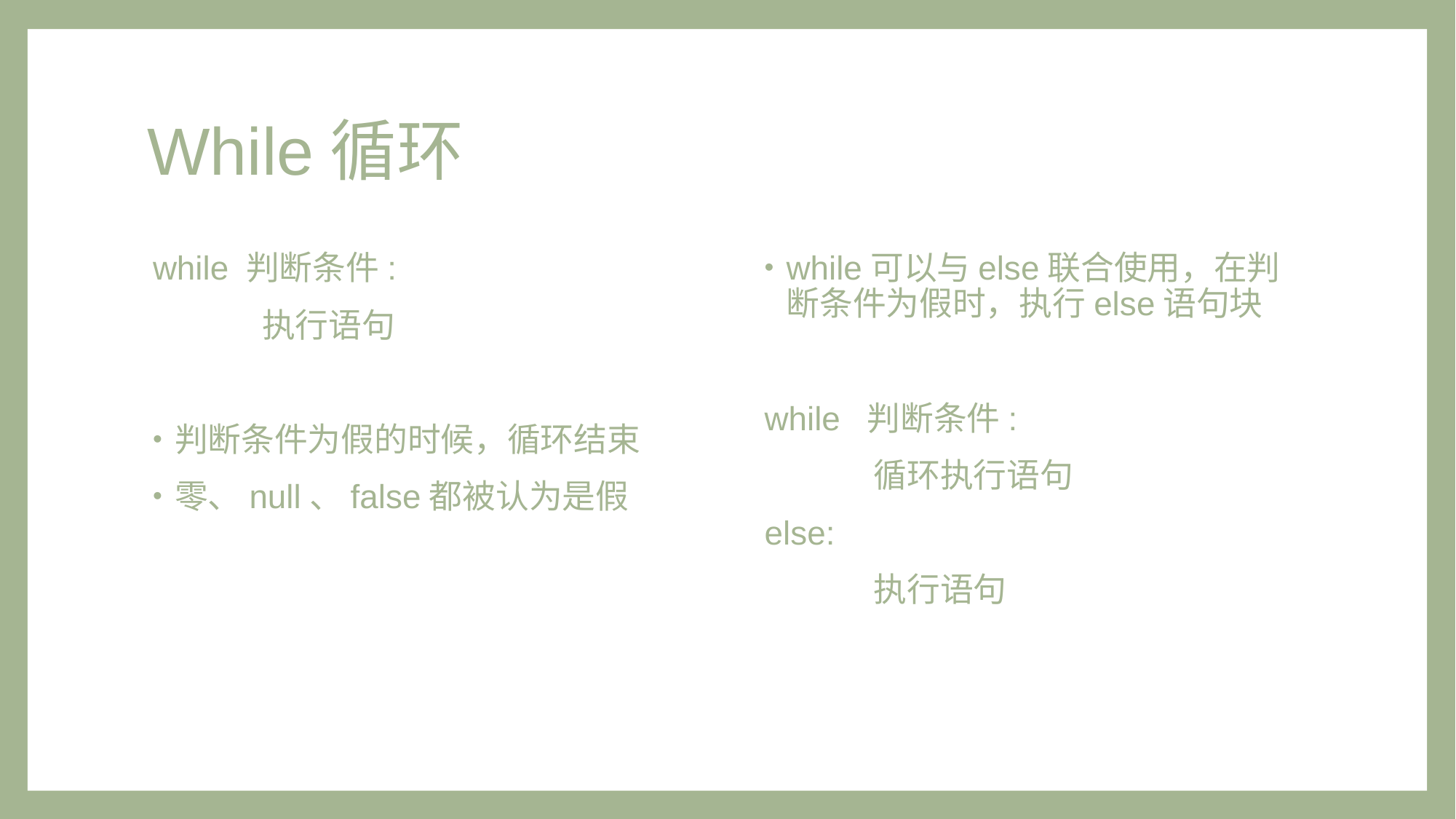

# While循环
while 判断条件:
	执行语句

判断条件为假的时候，循环结束
零、null、false都被认为是假
while可以与else联合使用，在判断条件为假时，执行else语句块

while  判断条件:
	循环执行语句
else:
	执行语句